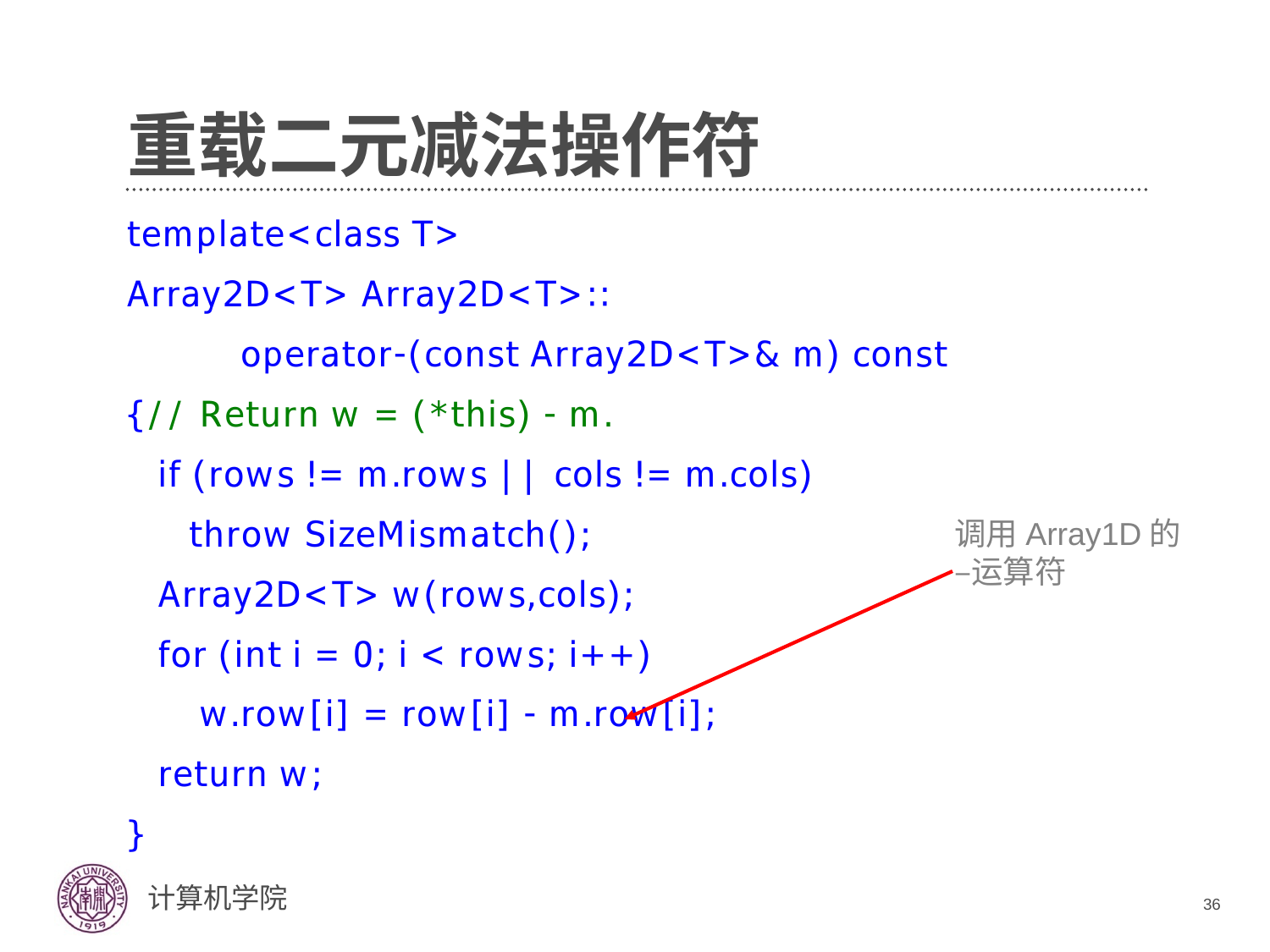

# 重载二元减法操作符
template<class T>
Array2D<T> Array2D<T>::
           operator-(const Array2D<T>& m) const
{// Return w = (*this) - m.
   if (rows != m.rows || cols != m.cols)
      throw SizeMismatch();
   Array2D<T> w(rows,cols);
   for (int i = 0; i < rows; i++)
       w.row[i] = row[i] - m.row[i];
   return w;
}
调用Array1D的 –运算符

36